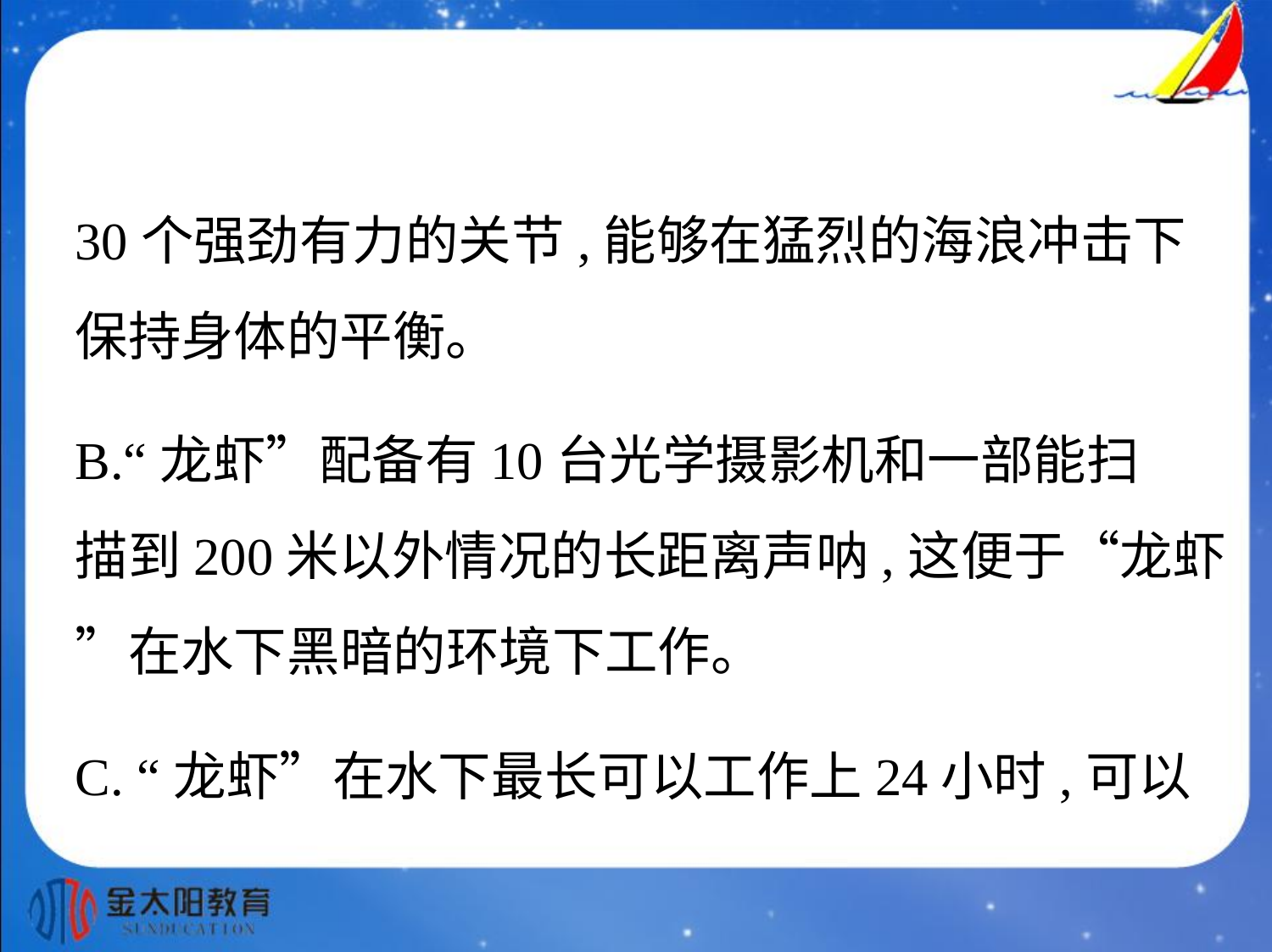

30个强劲有力的关节,能够在猛烈的海浪冲击下
保持身体的平衡。
B.“龙虾”配备有10台光学摄影机和一部能扫
描到200米以外情况的长距离声呐,这便于“龙虾
”在水下黑暗的环境下工作。
C. “龙虾”在水下最长可以工作上24小时,可以